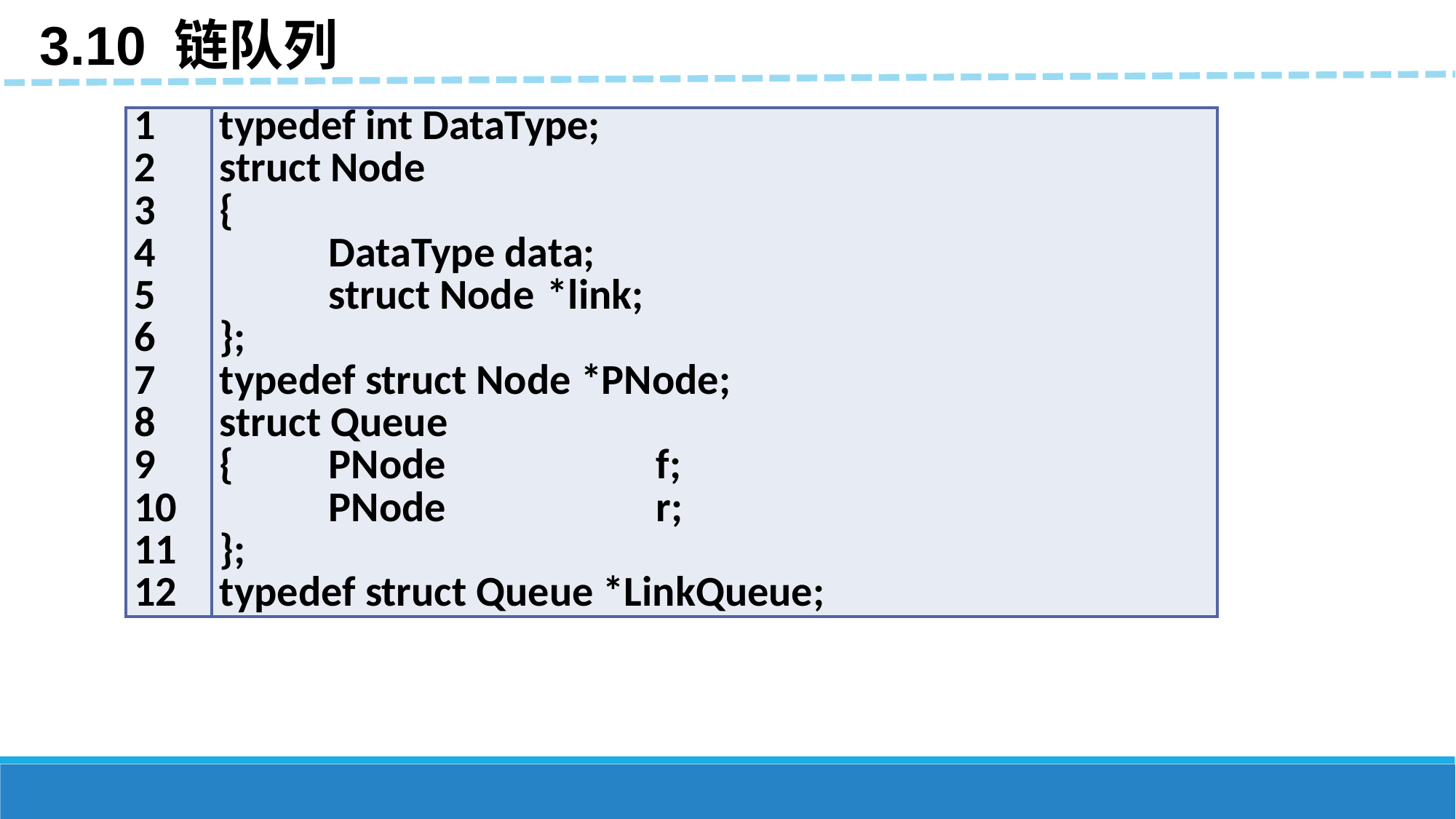

3.10 链队列
| 1 2 3 4 5 6 7 8 9 10 11 12 | typedef int DataType; struct Node { DataType data; struct Node \*link; }; typedef struct Node \*PNode; struct Queue { PNode f; PNode r; }; typedef struct Queue \*LinkQueue; |
| --- | --- |